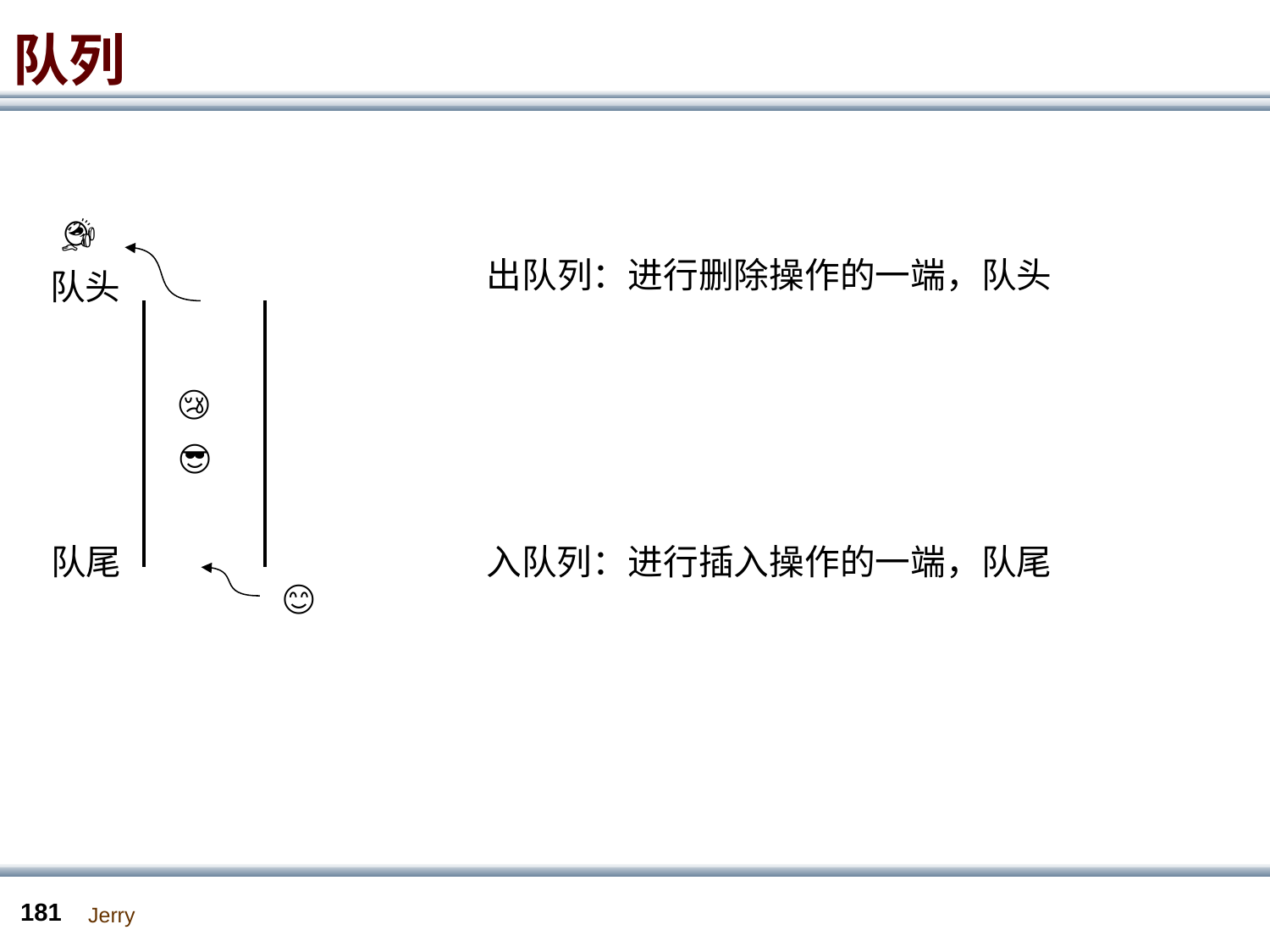

# 队列
🤣
出队列：进行删除操作的一端，队头
队头
😢
😎
队尾
入队列：进行插入操作的一端，队尾
😊